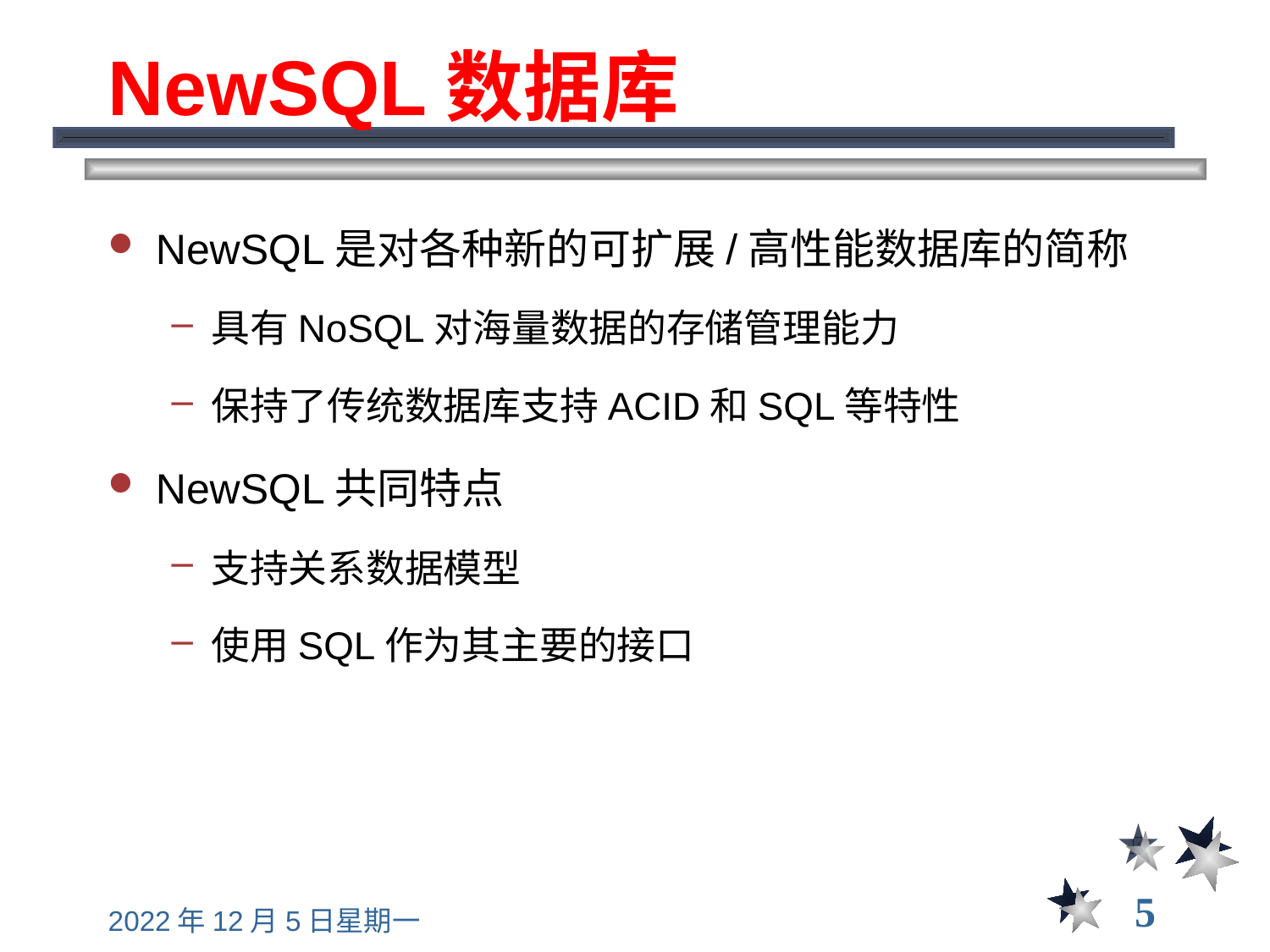

# NewSQL数据库
NewSQL是对各种新的可扩展/高性能数据库的简称
具有NoSQL对海量数据的存储管理能力
保持了传统数据库支持ACID和SQL等特性
NewSQL共同特点
支持关系数据模型
使用SQL作为其主要的接口
5
2022年12月5日星期一
大数据管理----前言